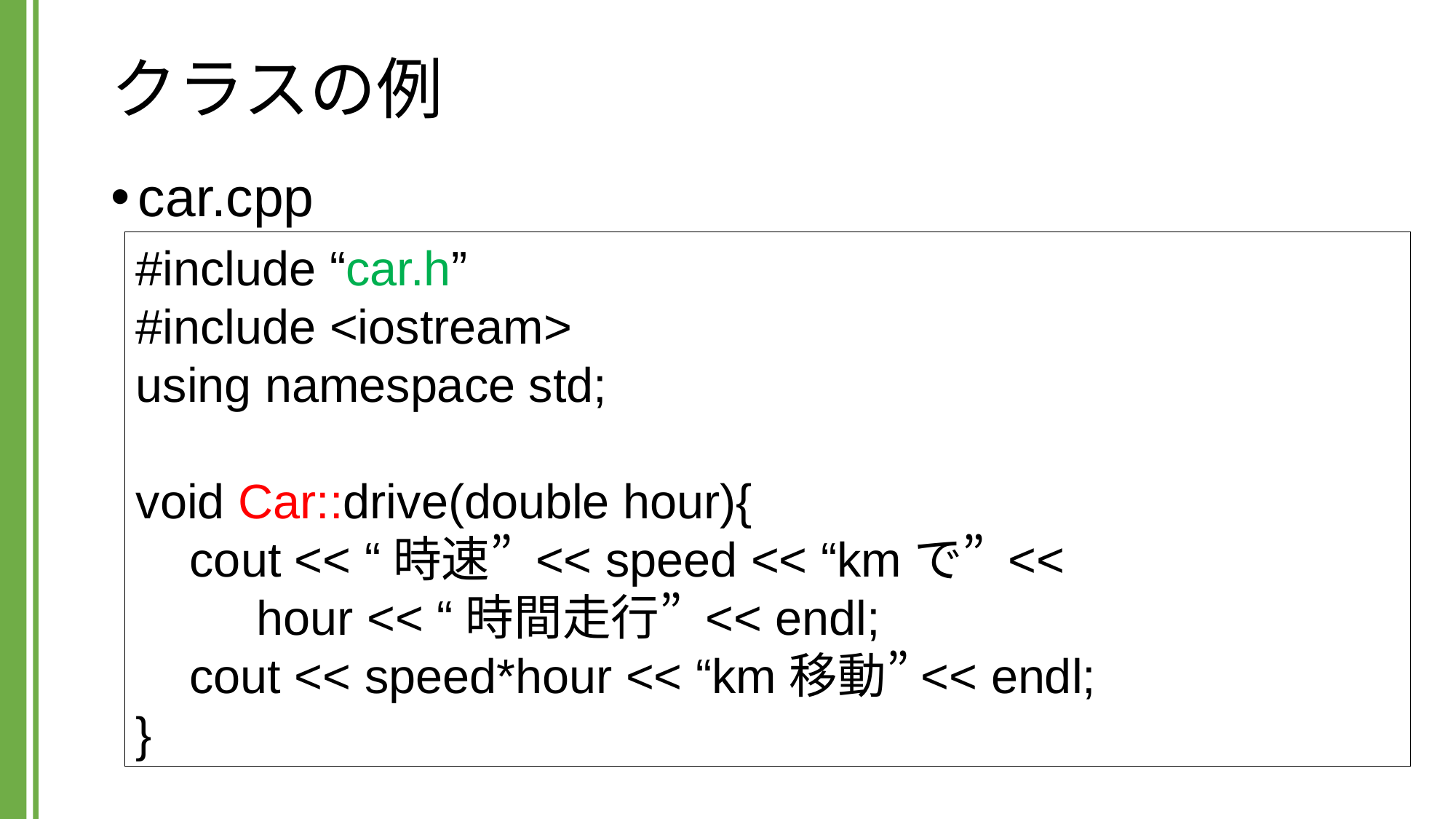

# クラスの例
car.cpp

#include “car.h”
#include <iostream>
using namespace std;
void Car::drive(double hour){
    cout << “時速” << speed << “kmで” <<
         hour << “時間走行” << endl;
    cout << speed*hour << “km移動”<< endl;
}